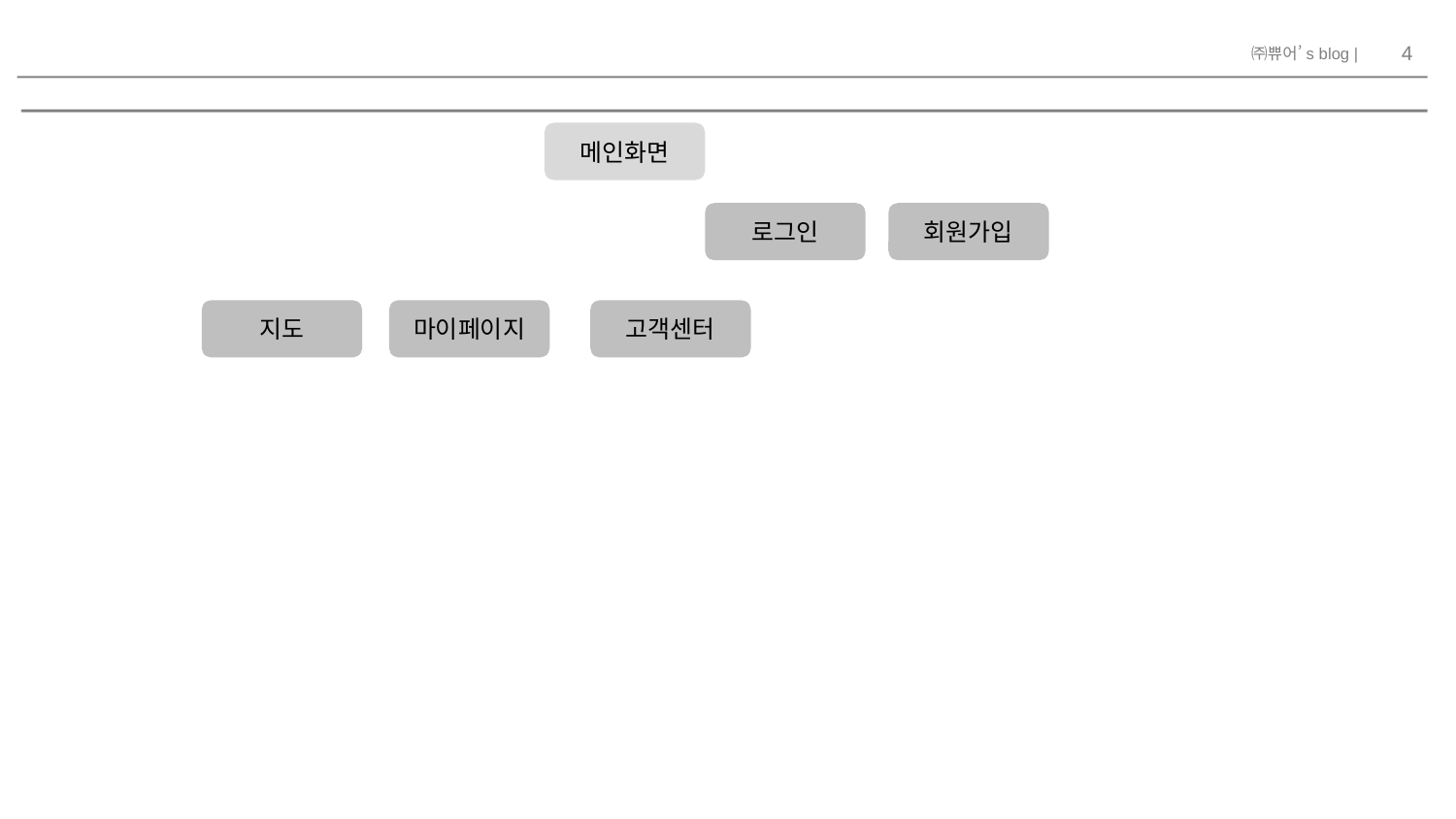

4
#
메인화면
로그인
회원가입
지도
마이페이지
고객센터